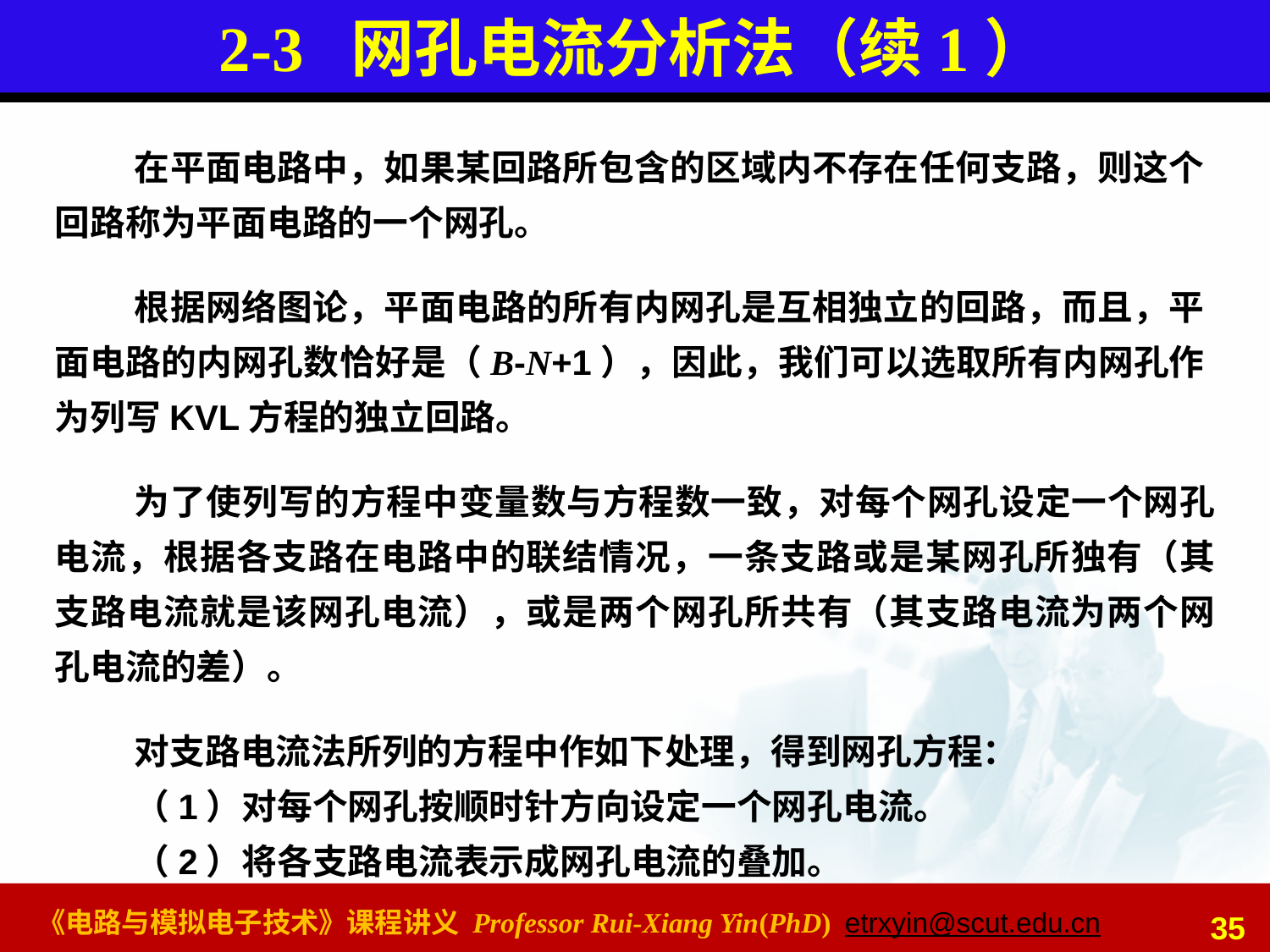

2-3  网孔电流分析法（续1）
在平面电路中，如果某回路所包含的区域内不存在任何支路，则这个回路称为平面电路的一个网孔。
根据网络图论，平面电路的所有内网孔是互相独立的回路，而且，平面电路的内网孔数恰好是（B-N+1），因此，我们可以选取所有内网孔作为列写KVL方程的独立回路。
为了使列写的方程中变量数与方程数一致，对每个网孔设定一个网孔电流，根据各支路在电路中的联结情况，一条支路或是某网孔所独有（其支路电流就是该网孔电流），或是两个网孔所共有（其支路电流为两个网孔电流的差）。
对支路电流法所列的方程中作如下处理，得到网孔方程：
（1）对每个网孔按顺时针方向设定一个网孔电流。
（2）将各支路电流表示成网孔电流的叠加。
35